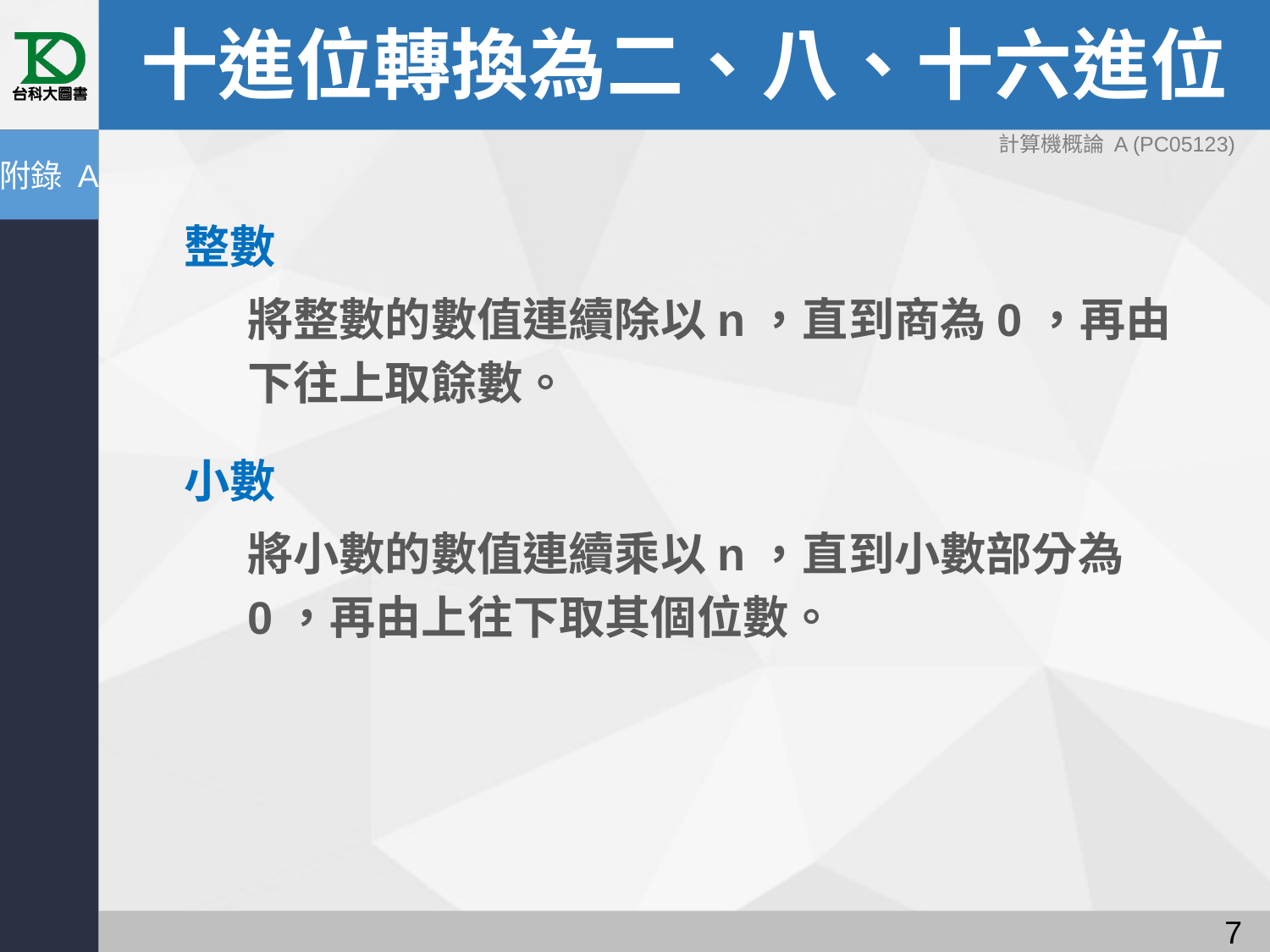

# 十進位轉換為二、八、十六進位
計算機概論 A (PC05123)
附錄 A
整數
將整數的數值連續除以n，直到商為0，再由下往上取餘數。
小數
將小數的數值連續乘以n，直到小數部分為0，再由上往下取其個位數。
7